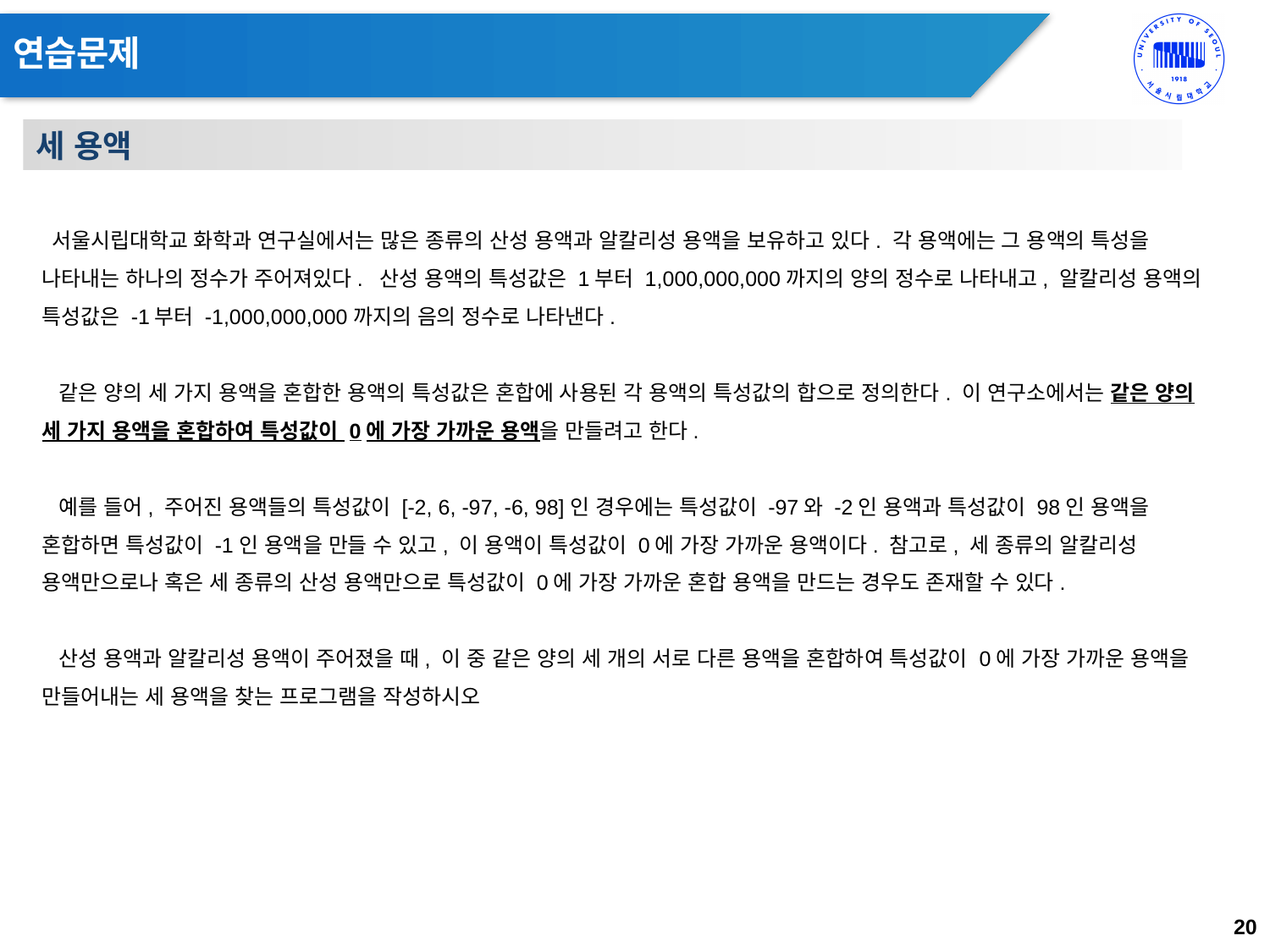

# 연습문제
세 용액

 서울시립대학교 화학과 연구실에서는 많은 종류의 산성 용액과 알칼리성 용액을 보유하고 있다. 각 용액에는 그 용액의 특성을 나타내는 하나의 정수가 주어져있다.  산성 용액의 특성값은 1부터 1,000,000,000까지의 양의 정수로 나타내고, 알칼리성 용액의 특성값은 -1부터 -1,000,000,000까지의 음의 정수로 나타낸다.

  같은 양의 세 가지 용액을 혼합한 용액의 특성값은 혼합에 사용된 각 용액의 특성값의 합으로 정의한다. 이 연구소에서는 같은 양의 세 가지 용액을 혼합하여 특성값이 0에 가장 가까운 용액을 만들려고 한다.

  예를 들어, 주어진 용액들의 특성값이 [-2, 6, -97, -6, 98]인 경우에는 특성값이 -97와 -2인 용액과 특성값이 98인 용액을 혼합하면 특성값이 -1인 용액을 만들 수 있고, 이 용액이 특성값이 0에 가장 가까운 용액이다. 참고로, 세 종류의 알칼리성 용액만으로나 혹은 세 종류의 산성 용액만으로 특성값이 0에 가장 가까운 혼합 용액을 만드는 경우도 존재할 수 있다.

  산성 용액과 알칼리성 용액이 주어졌을 때, 이 중 같은 양의 세 개의 서로 다른 용액을 혼합하여 특성값이 0에 가장 가까운 용액을 만들어내는 세 용액을 찾는 프로그램을 작성하시오

20